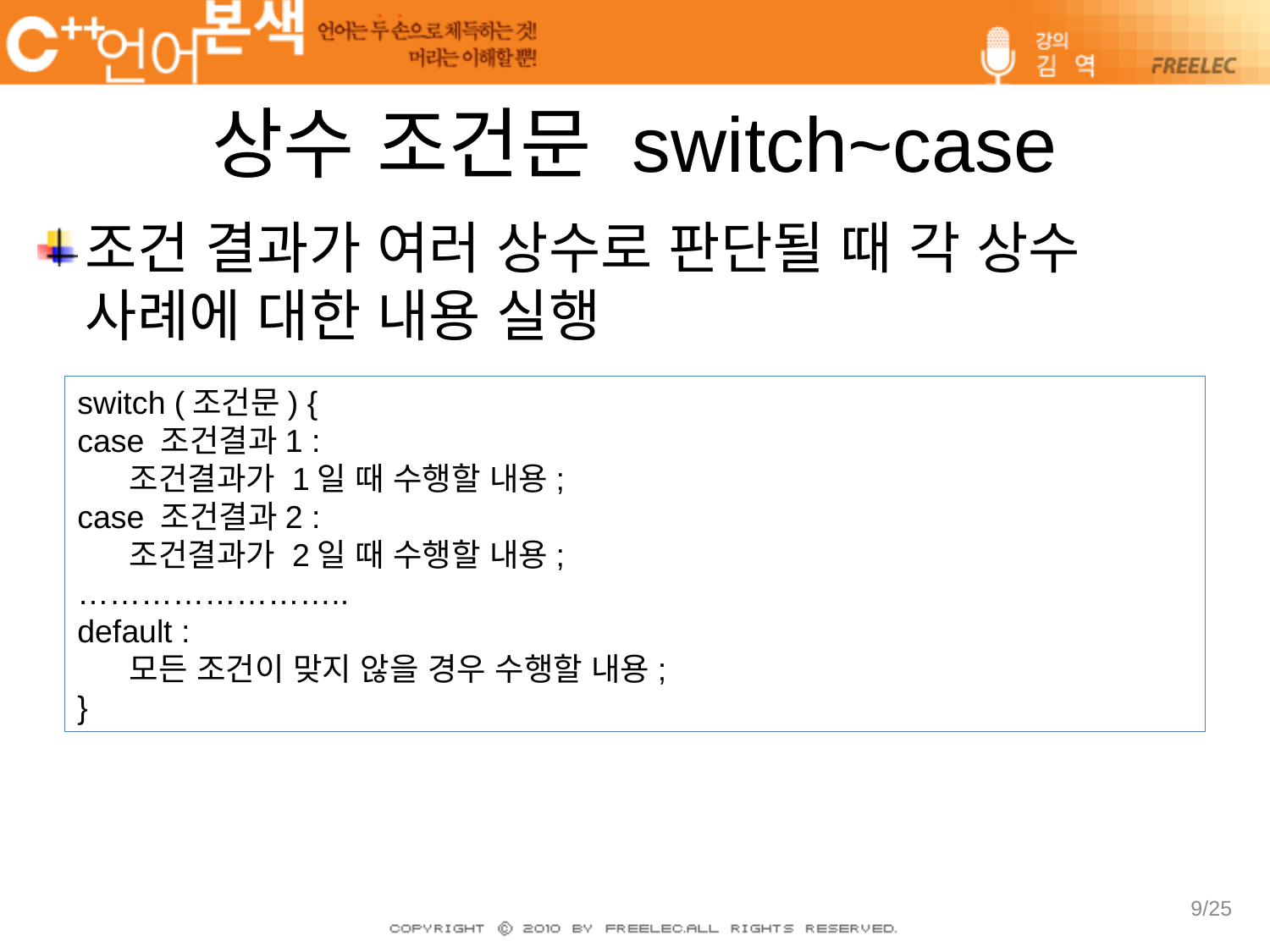

# 상수 조건문 switch~case
조건 결과가 여러 상수로 판단될 때 각 상수 사례에 대한 내용 실행
switch (조건문) {
case 조건결과1 :
     조건결과가 1일 때 수행할 내용;
case 조건결과2 :
     조건결과가 2일 때 수행할 내용;
……………………..
default :
     모든 조건이 맞지 않을 경우 수행할 내용;
}
9/25